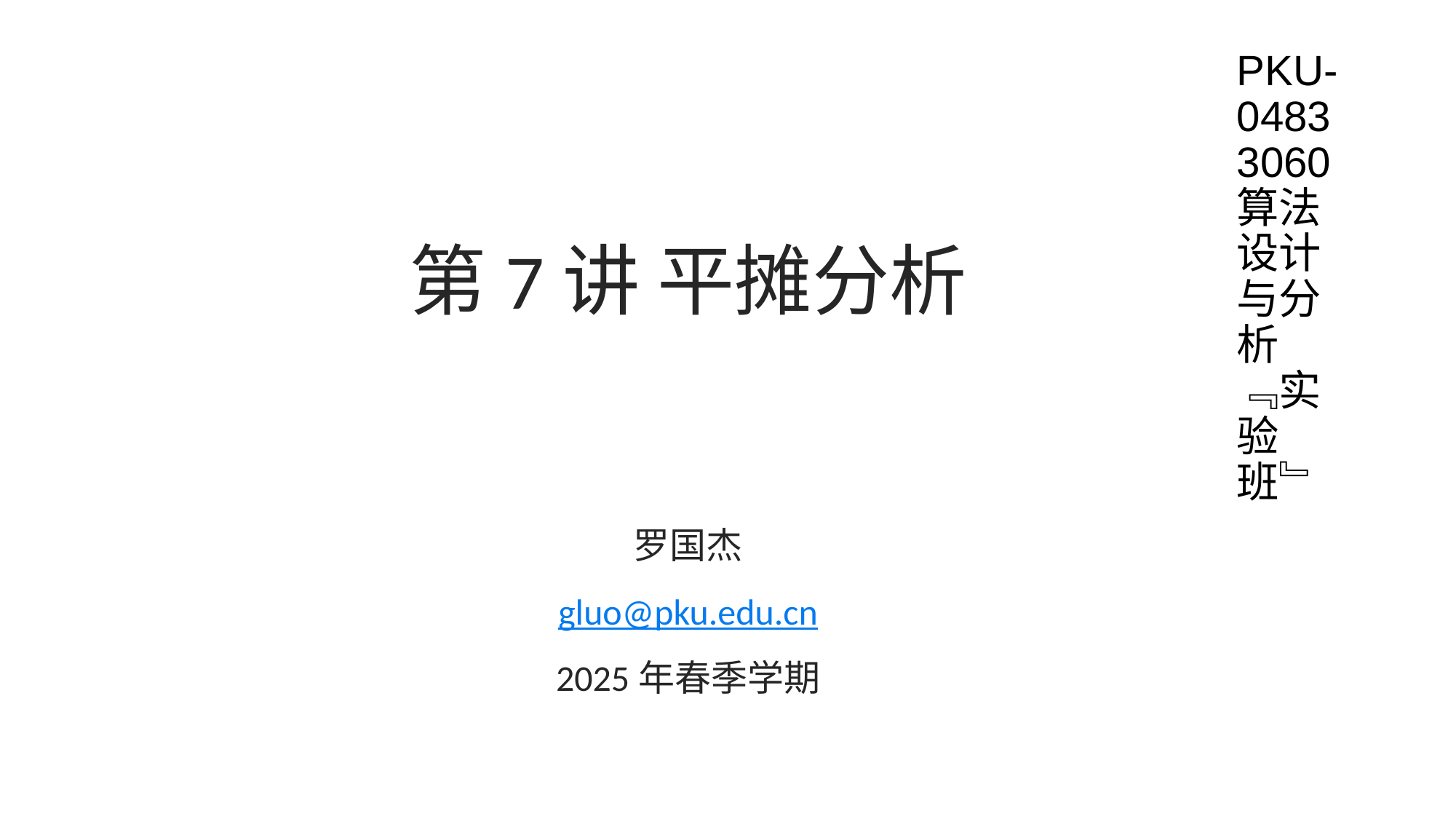

PKU-04833060
算法设计与分析﹃实验班﹄
# 第7讲 平摊分析
罗国杰
gluo@pku.edu.cn
2025年春季学期